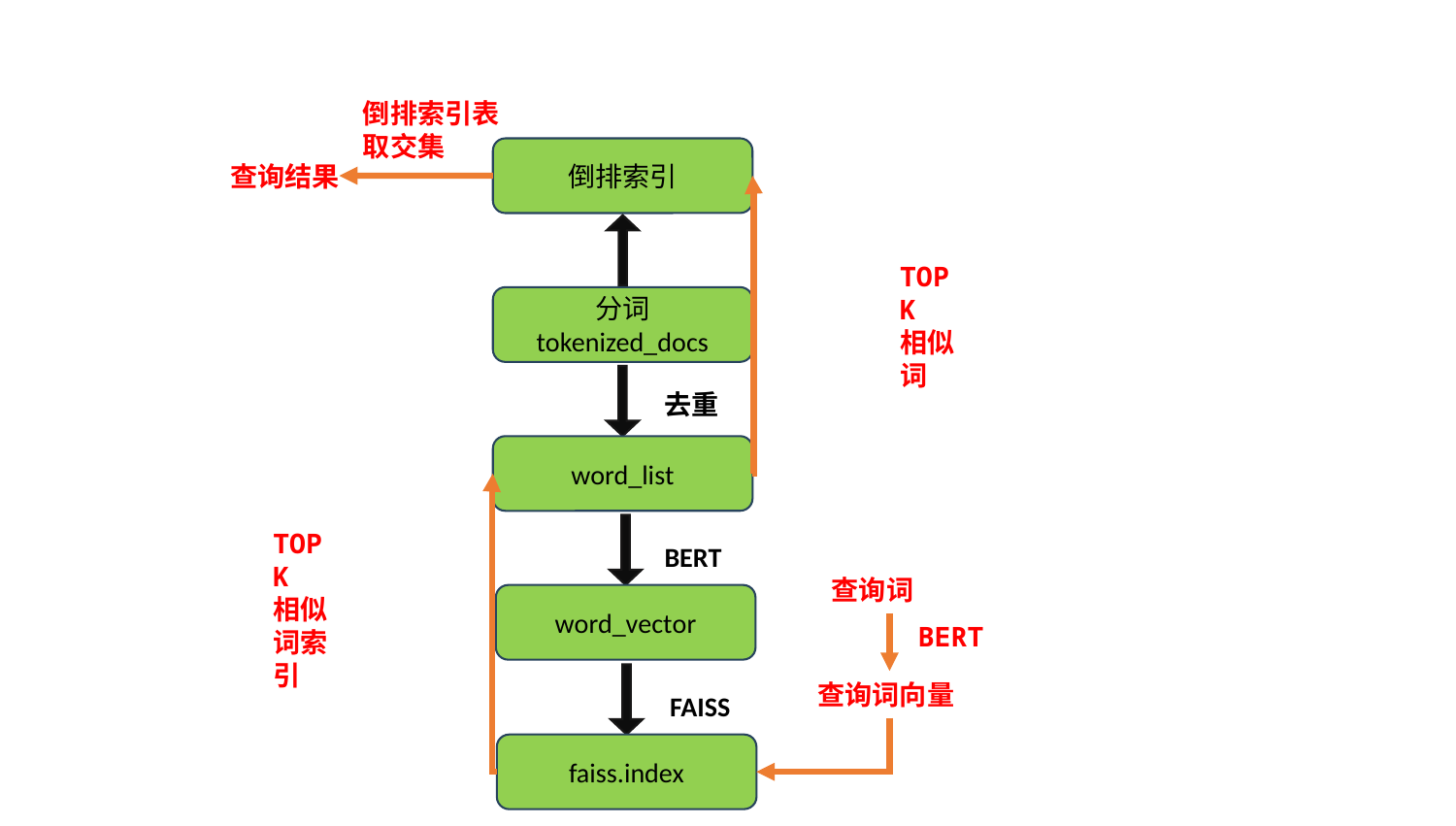

倒排索引表取交集
倒排索引
查询结果

TOPK
相似词
分词
tokenized_docs

去重
word_list

TOPK
相似词索引
BERT
查询词
word_vector
BERT

查询词向量
FAISS
faiss.index